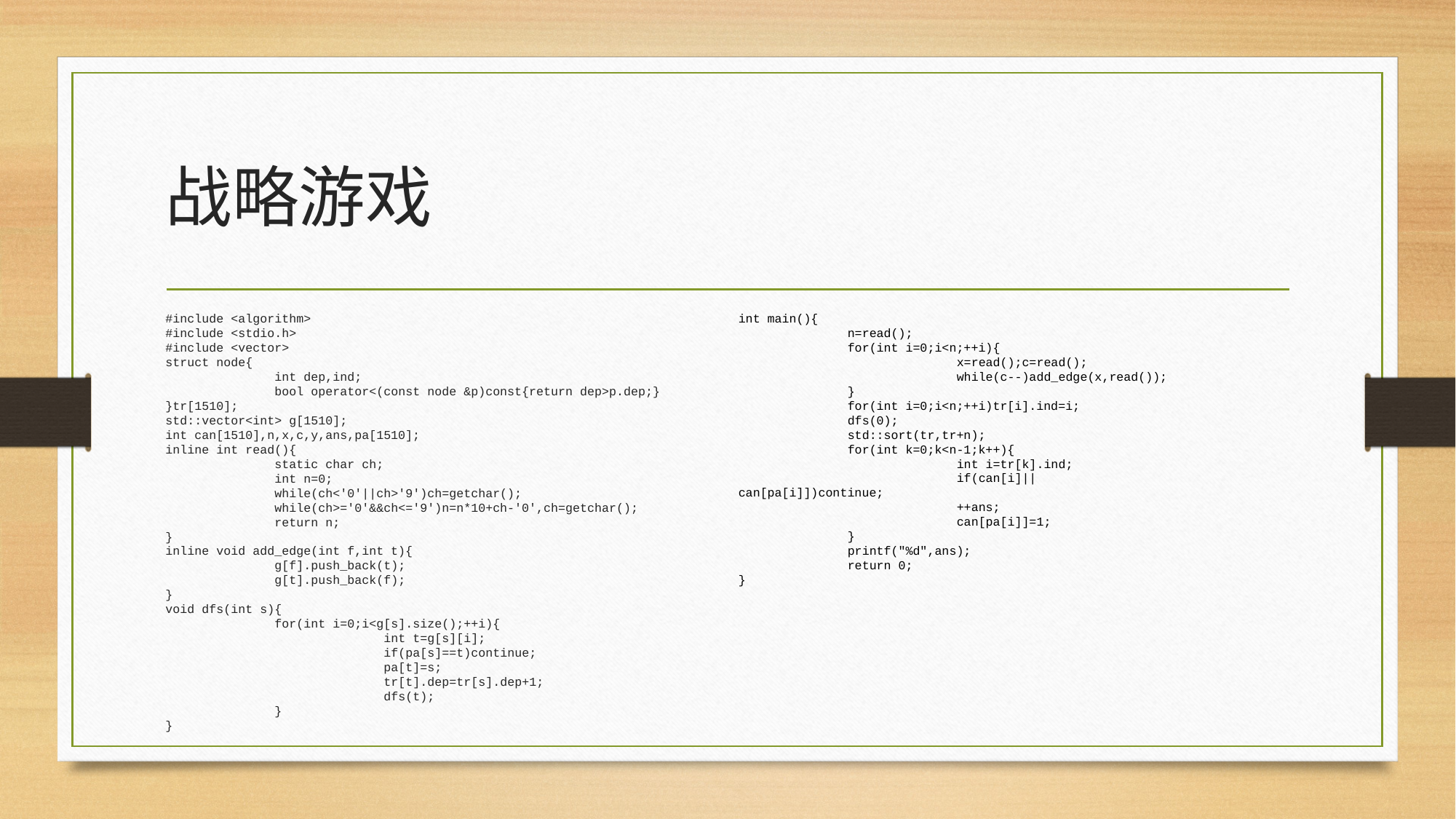

# 战略游戏
#include <algorithm>
#include <stdio.h>
#include <vector>
struct node{
	int dep,ind;
	bool operator<(const node &p)const{return dep>p.dep;}
}tr[1510];
std::vector<int> g[1510];
int can[1510],n,x,c,y,ans,pa[1510];
inline int read(){
	static char ch;
	int n=0;
	while(ch<'0'||ch>'9')ch=getchar();
	while(ch>='0'&&ch<='9')n=n*10+ch-'0',ch=getchar();
	return n;
}
inline void add_edge(int f,int t){
	g[f].push_back(t);
	g[t].push_back(f);
}
void dfs(int s){
	for(int i=0;i<g[s].size();++i){
		int t=g[s][i];
		if(pa[s]==t)continue;
		pa[t]=s;
		tr[t].dep=tr[s].dep+1;
		dfs(t);
	}
}
int main(){
	n=read();
	for(int i=0;i<n;++i){
		x=read();c=read();
		while(c--)add_edge(x,read());
	}
	for(int i=0;i<n;++i)tr[i].ind=i;
	dfs(0);
	std::sort(tr,tr+n);
	for(int k=0;k<n-1;k++){
		int i=tr[k].ind;
		if(can[i]||can[pa[i]])continue;
		++ans;
		can[pa[i]]=1;
	}
	printf("%d",ans);
	return 0;
}